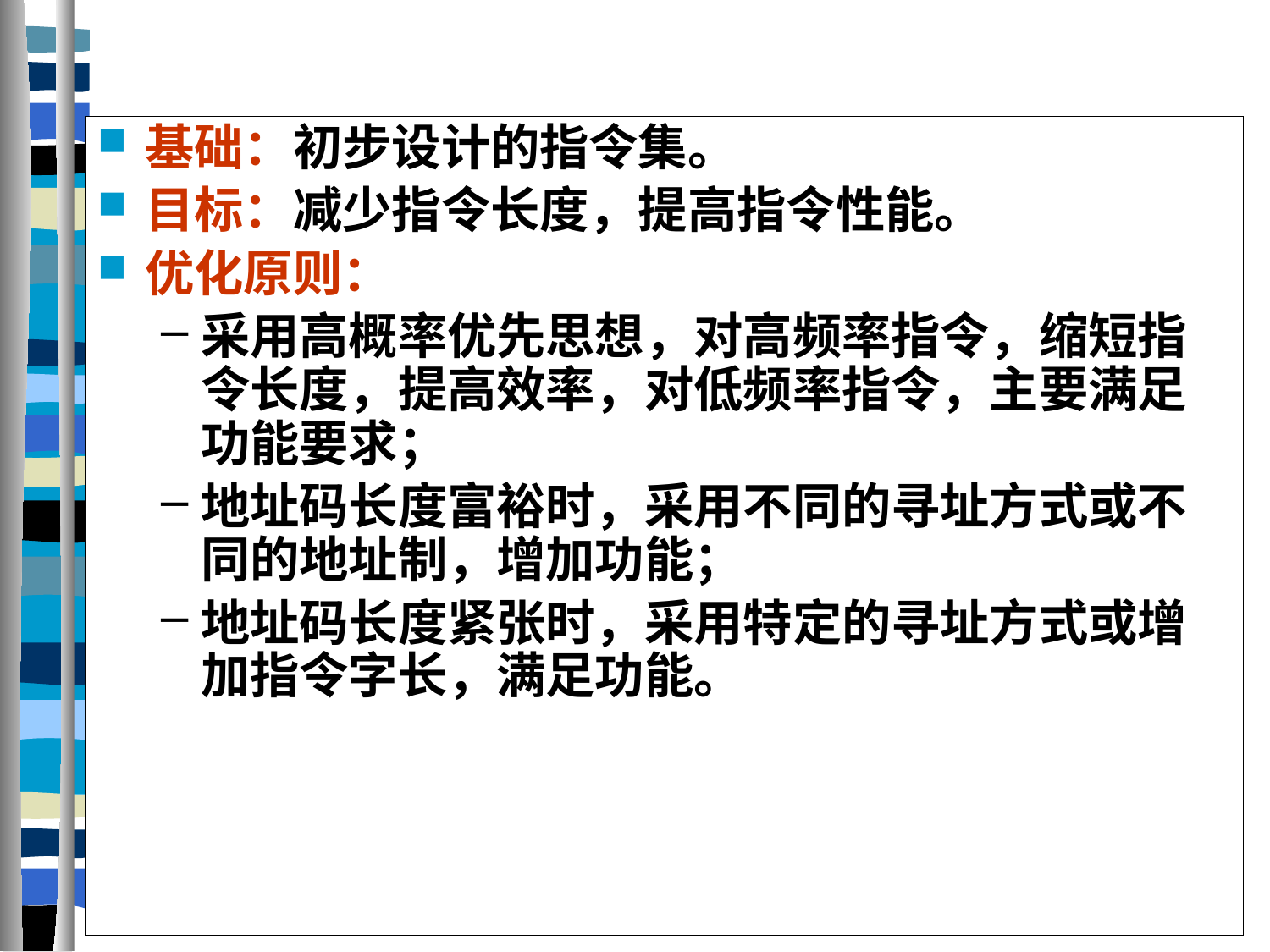

基础：初步设计的指令集。
目标：减少指令长度，提高指令性能。
优化原则：
采用高概率优先思想，对高频率指令，缩短指令长度，提高效率，对低频率指令，主要满足功能要求；
地址码长度富裕时，采用不同的寻址方式或不同的地址制，增加功能；
地址码长度紧张时，采用特定的寻址方式或增加指令字长，满足功能。